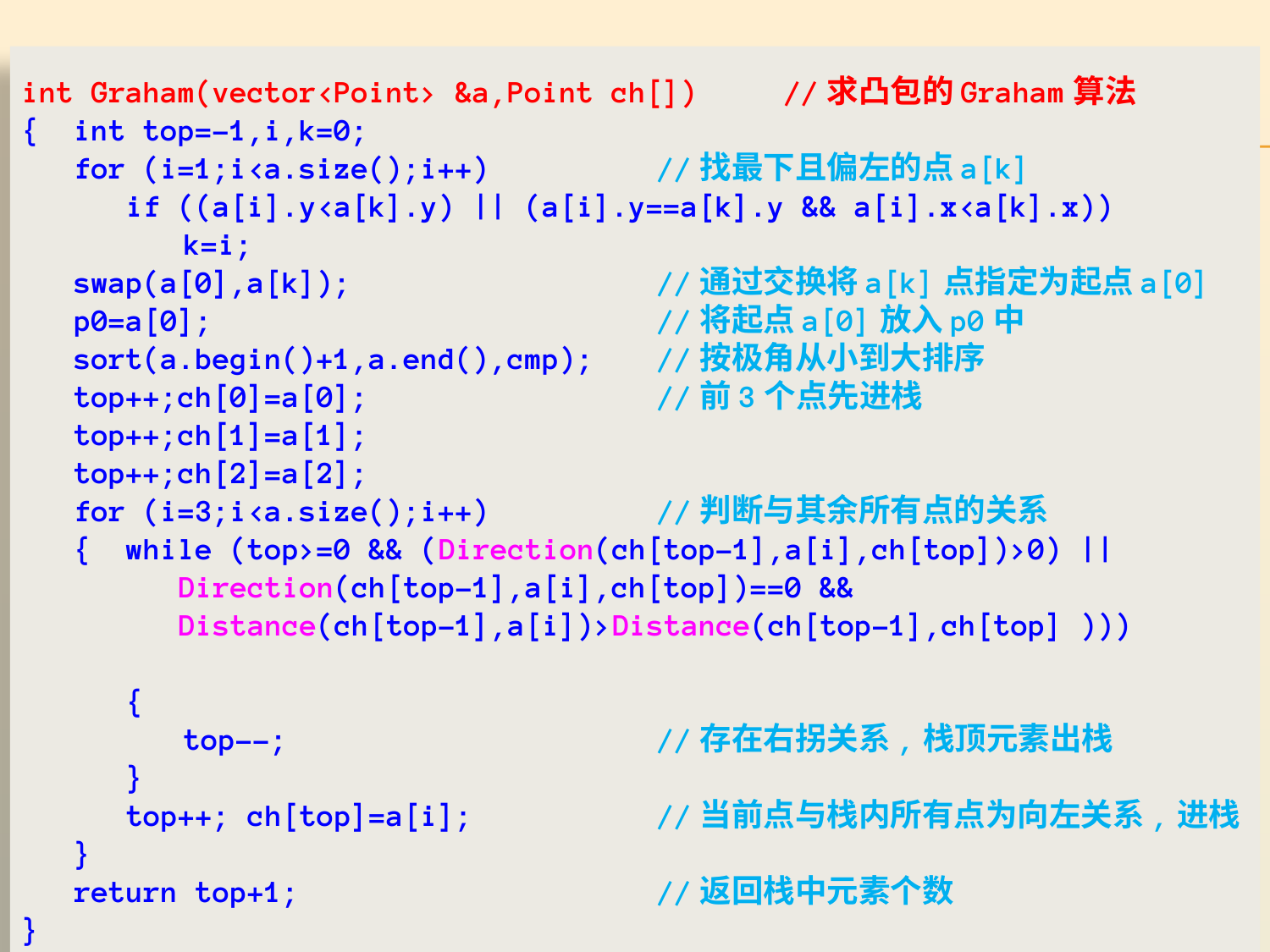

int Graham(vector<Point> &a,Point ch[])	//求凸包的Graham算法
{  int top=-1,i,k=0;
   for (i=1;i<a.size();i++)		//找最下且偏左的点a[k]
      if ((a[i].y<a[k].y) || (a[i].y==a[k].y && a[i].x<a[k].x))
	  k=i;
   swap(a[0],a[k]);			//通过交换将a[k]点指定为起点a[0]
   p0=a[0];				//将起点a[0]放入p0中
   sort(a.begin()+1,a.end(),cmp);	//按极角从小到大排序
   top++;ch[0]=a[0];			//前3个点先进栈
   top++;ch[1]=a[1];
   top++;ch[2]=a[2];
   for (i=3;i<a.size();i++)		//判断与其余所有点的关系
   {  while (top>=0 && (Direction(ch[top-1],a[i],ch[top])>0) ||
         Direction(ch[top-1],a[i],ch[top])==0 &&
         Distance(ch[top-1],a[i])>Distance(ch[top-1],ch[top] )))
      {
	  top--;			//存在右拐关系,栈顶元素出栈
      }
      top++; ch[top]=a[i];		//当前点与栈内所有点为向左关系,进栈
   }
   return top+1;			//返回栈中元素个数
}